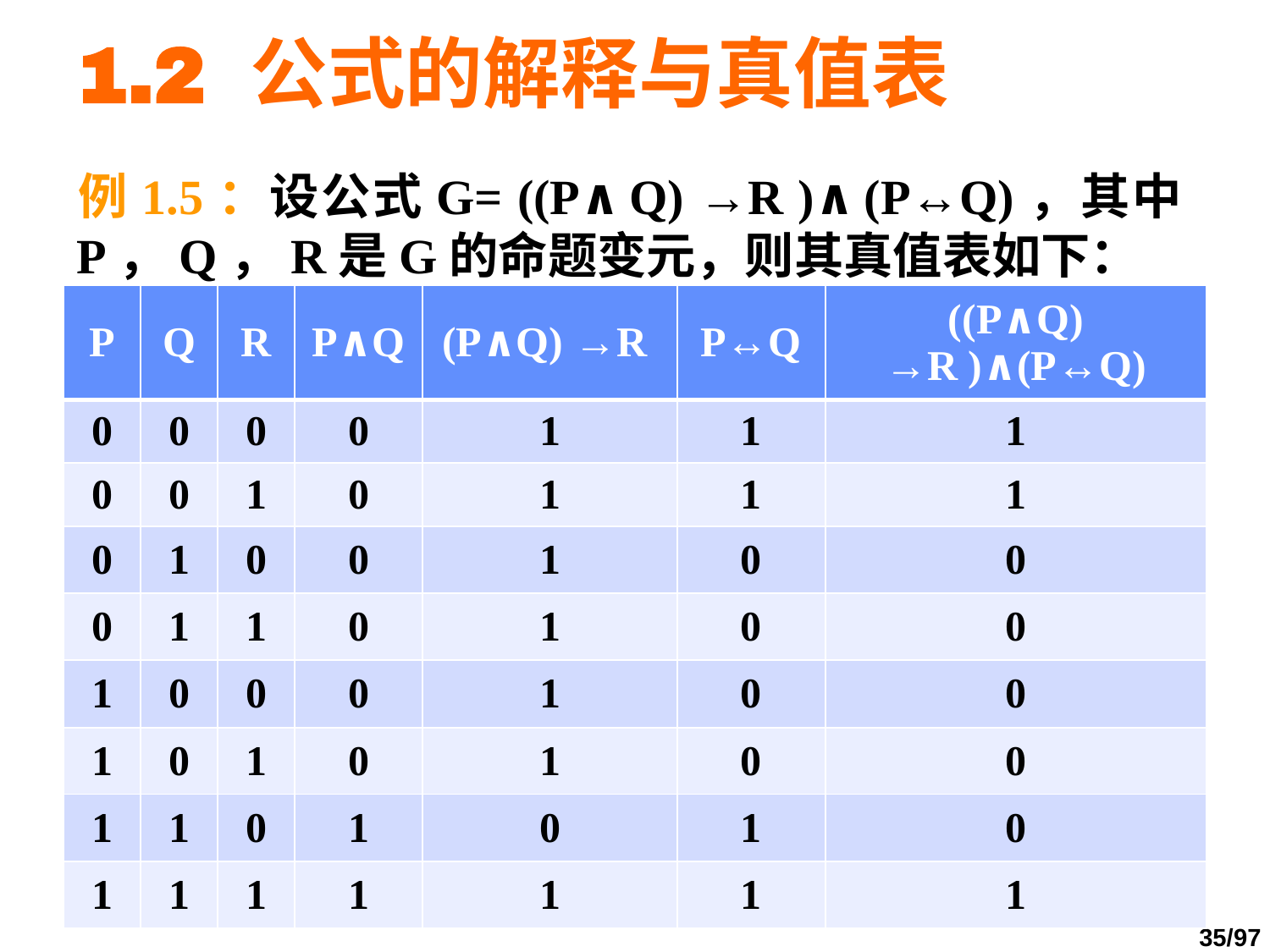

# 1.2 公式的解释与真值表
	例1.5：设公式G= ((P∧Q) →R )∧(P↔Q)，其中P，Q，R是G的命题变元，则其真值表如下：
| P | Q | R | P∧Q | (P∧Q) →R | P↔Q | ((P∧Q) →R )∧(P↔Q) |
| --- | --- | --- | --- | --- | --- | --- |
| 0 | 0 | 0 | 0 | 1 | 1 | 1 |
| 0 | 0 | 1 | 0 | 1 | 1 | 1 |
| 0 | 1 | 0 | 0 | 1 | 0 | 0 |
| 0 | 1 | 1 | 0 | 1 | 0 | 0 |
| 1 | 0 | 0 | 0 | 1 | 0 | 0 |
| 1 | 0 | 1 | 0 | 1 | 0 | 0 |
| 1 | 1 | 0 | 1 | 0 | 1 | 0 |
| 1 | 1 | 1 | 1 | 1 | 1 | 1 |